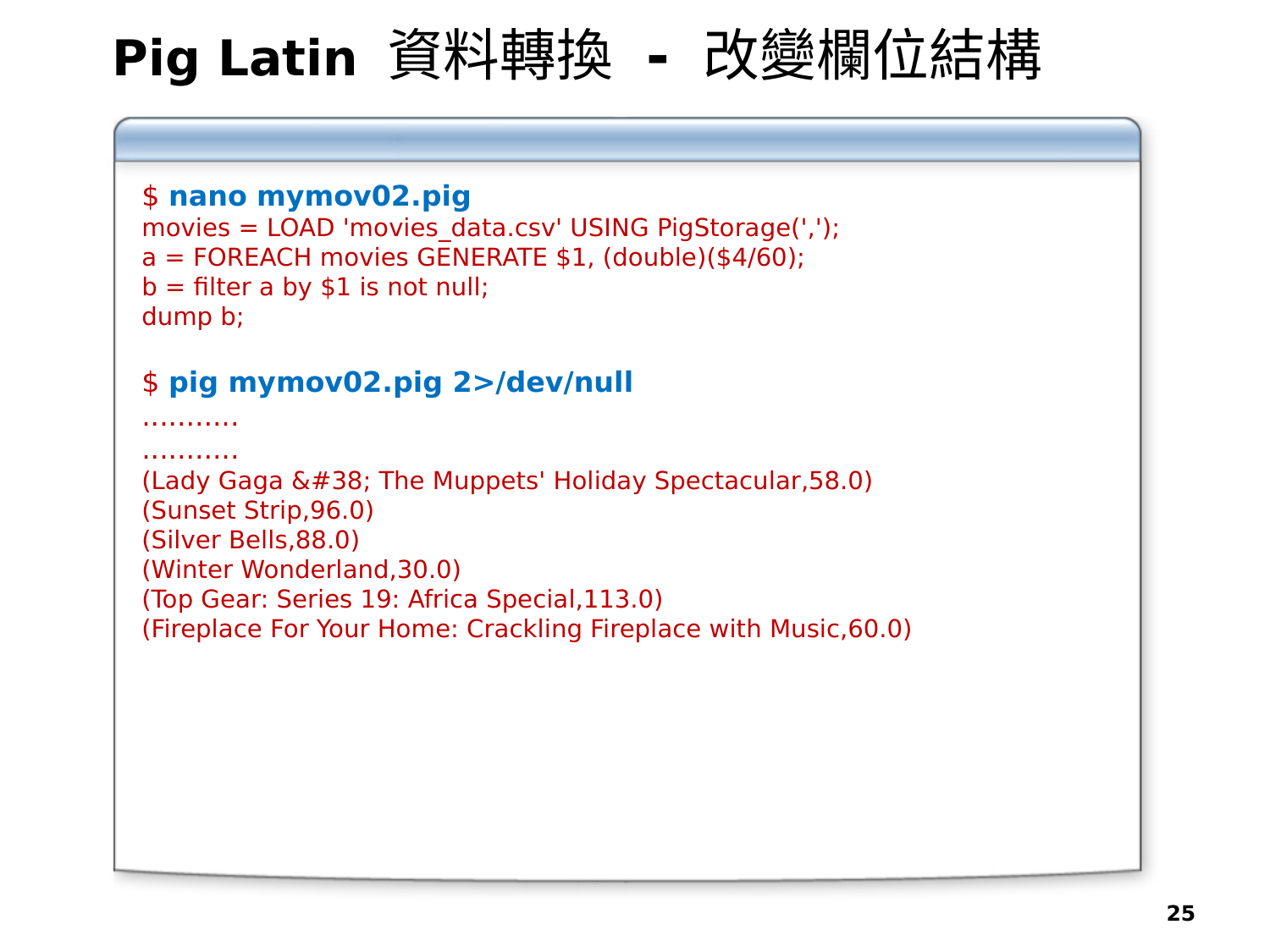

Pig Latin 資料轉換 - 改變欄位結構
$ nano mymov02.pig
movies = LOAD 'movies_data.csv' USING PigStorage(',');
a = FOREACH movies GENERATE $1, (double)($4/60);
b = filter a by $1 is not null;
dump b;

$ pig mymov02.pig 2>/dev/null
...........
...........
(Lady Gaga &#38; The Muppets' Holiday Spectacular,58.0)
(Sunset Strip,96.0)
(Silver Bells,88.0)
(Winter Wonderland,30.0)
(Top Gear: Series 19: Africa Special,113.0)
(Fireplace For Your Home: Crackling Fireplace with Music,60.0)
25